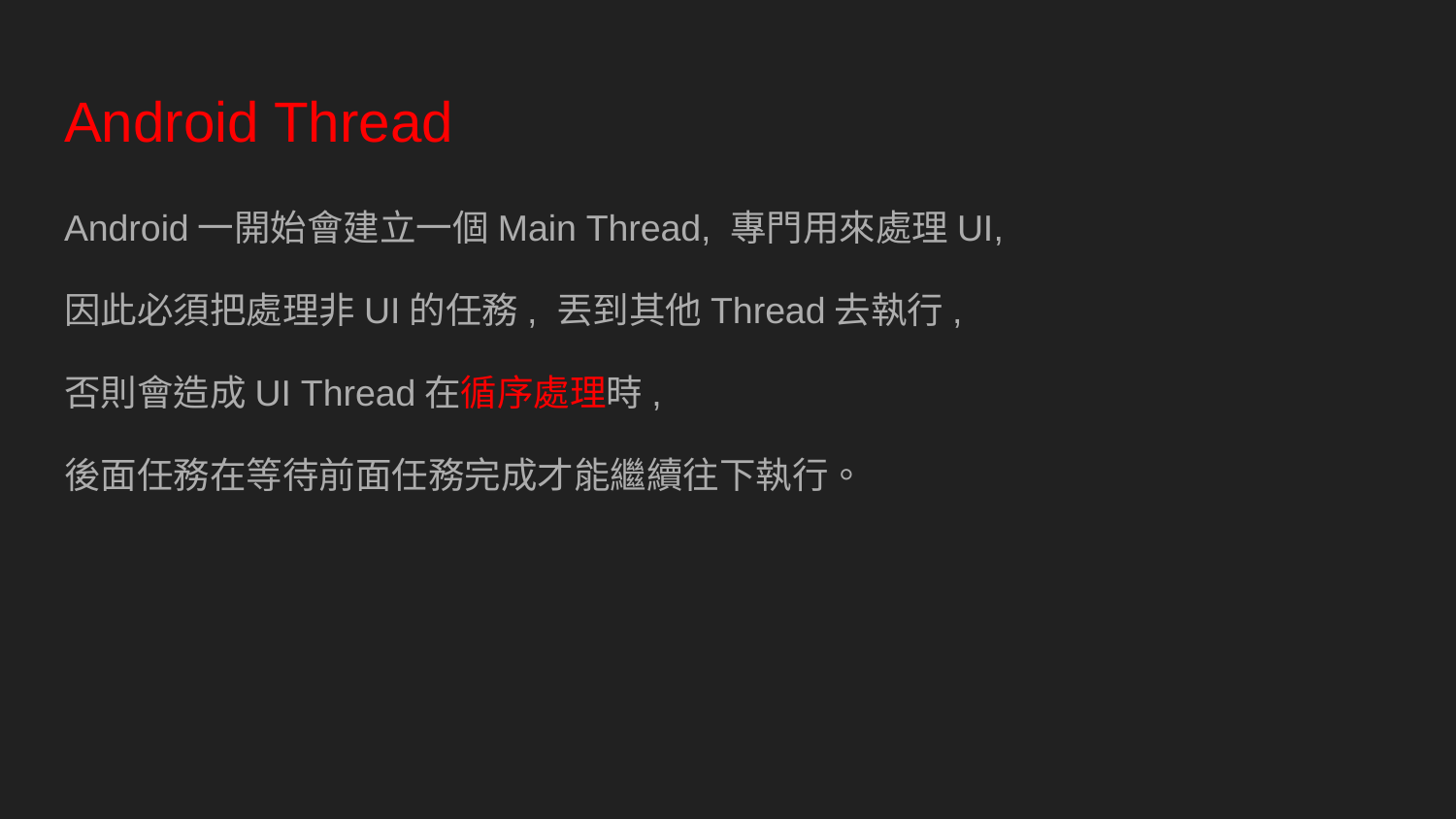

# Android Thread
Android一開始會建立一個Main Thread, 專門用來處理UI,
因此必須把處理非UI的任務, 丟到其他Thread去執行,
否則會造成UI Thread在循序處理時,
後面任務在等待前面任務完成才能繼續往下執行。